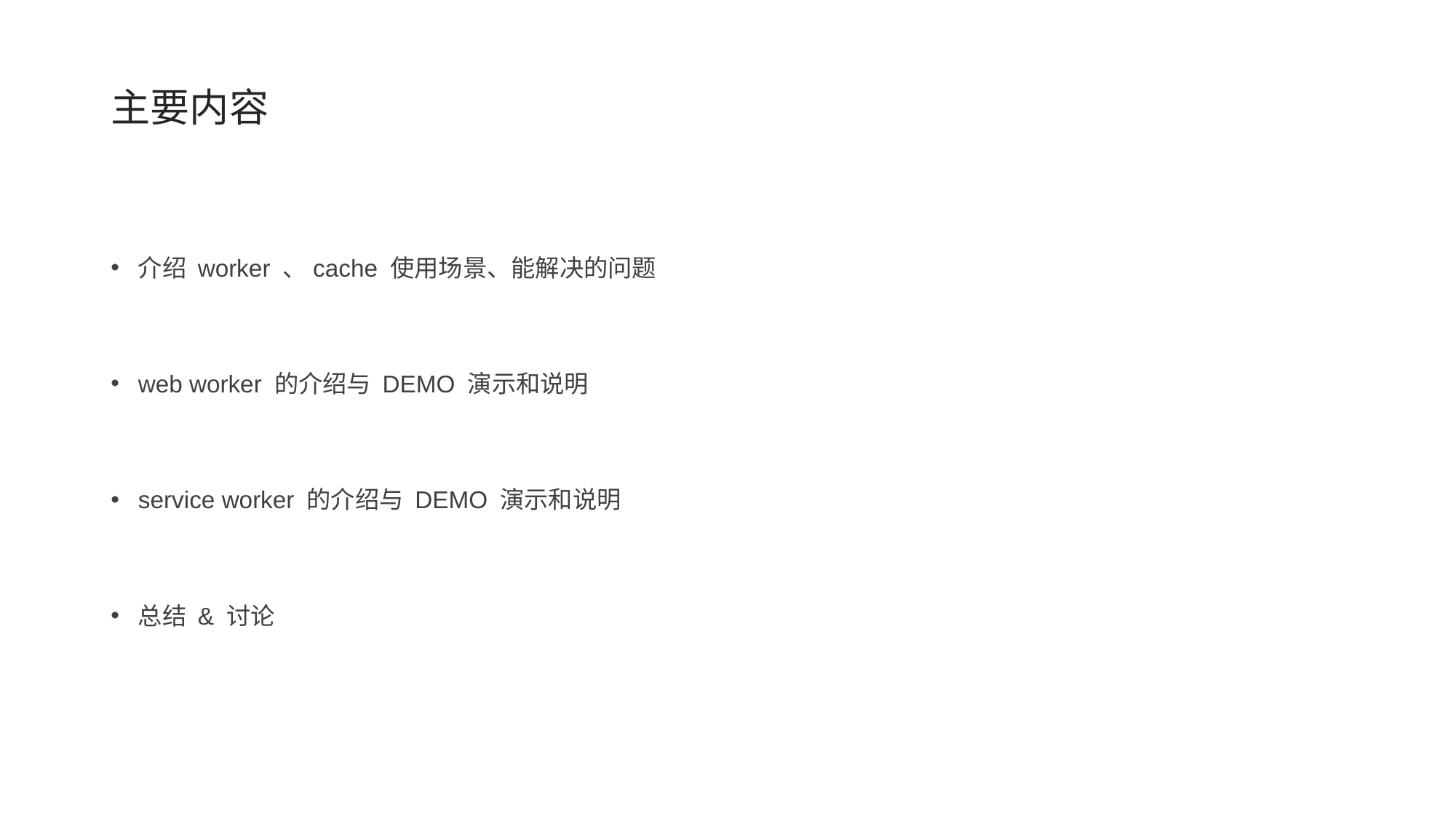

# 主要内容

介绍 worker 、cache 使用场景、能解决的问题

web worker 的介绍与 DEMO 演示和说明

service worker 的介绍与 DEMO 演示和说明

总结 & 讨论